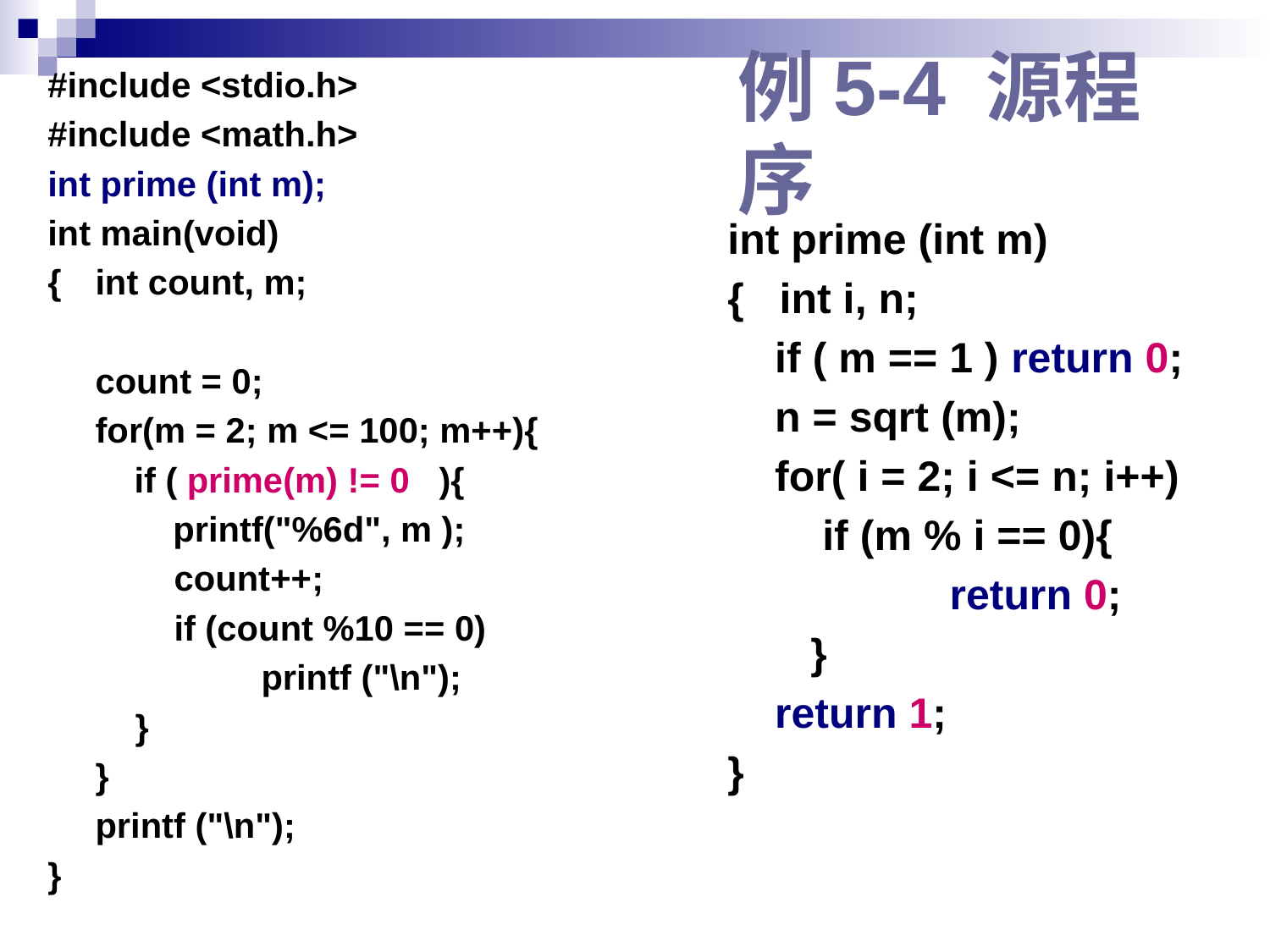

# 例5-4 源程序
#include <stdio.h>
#include <math.h>
int prime (int m);
int main(void)
{  	int count, m;

    	count = 0;
    	for(m = 2; m <= 100; m++){
	    if ( prime(m) != 0   ){
	        printf("%6d", m );
             count++;
             if (count %10 == 0)
		    printf ("\n");
         }
    	}
    	printf ("\n");
}
int prime (int m)
{   int i, n;
    if ( m == 1 ) return 0;
    n = sqrt (m);
    for( i = 2; i <= n; i++)
        if (m % i == 0){
          	    return 0;
       }
    return 1;
}